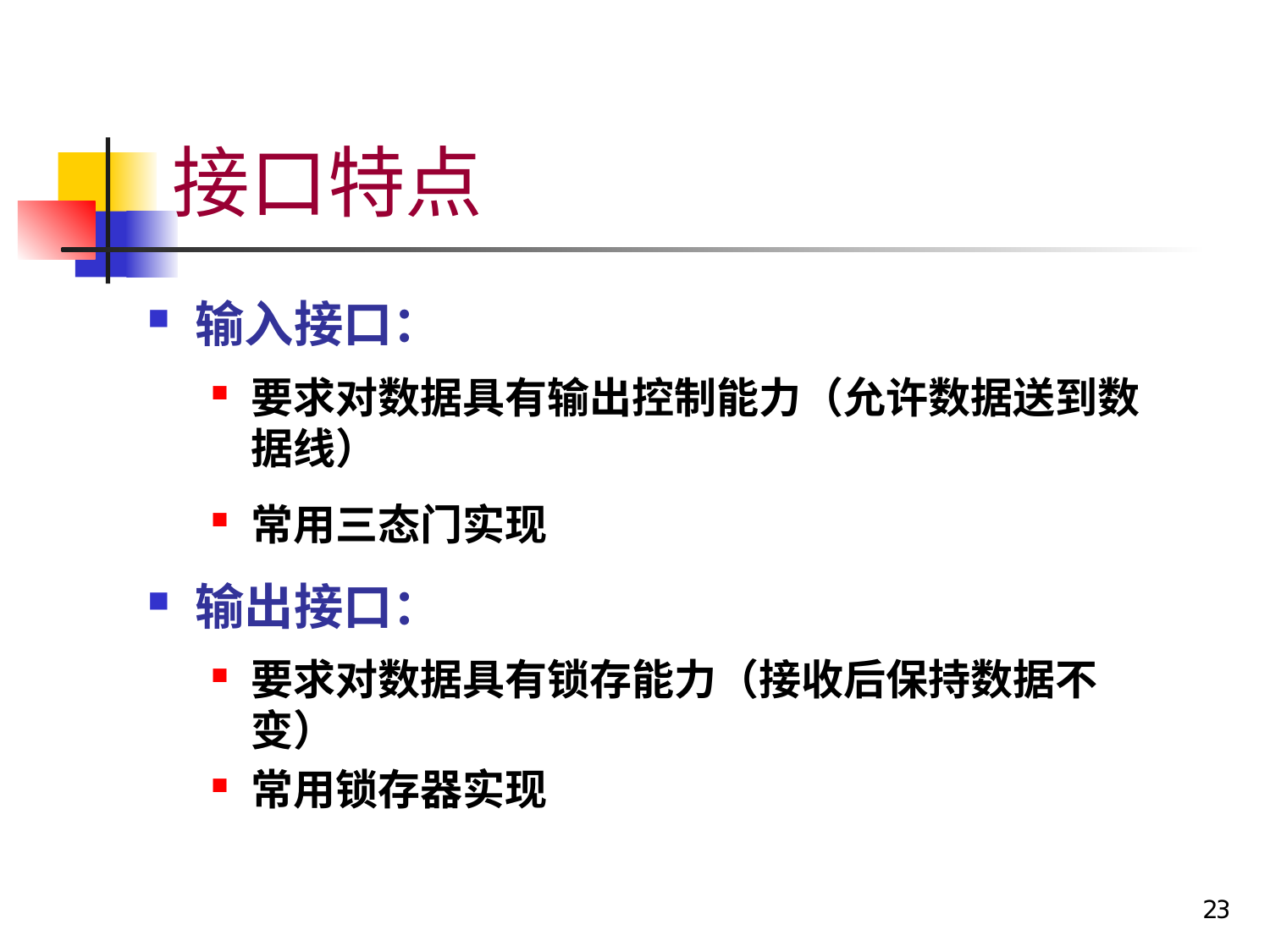

# 接口特点
输入接口：
要求对数据具有输出控制能力（允许数据送到数据线）
常用三态门实现
输出接口：
要求对数据具有锁存能力（接收后保持数据不变）
常用锁存器实现
23